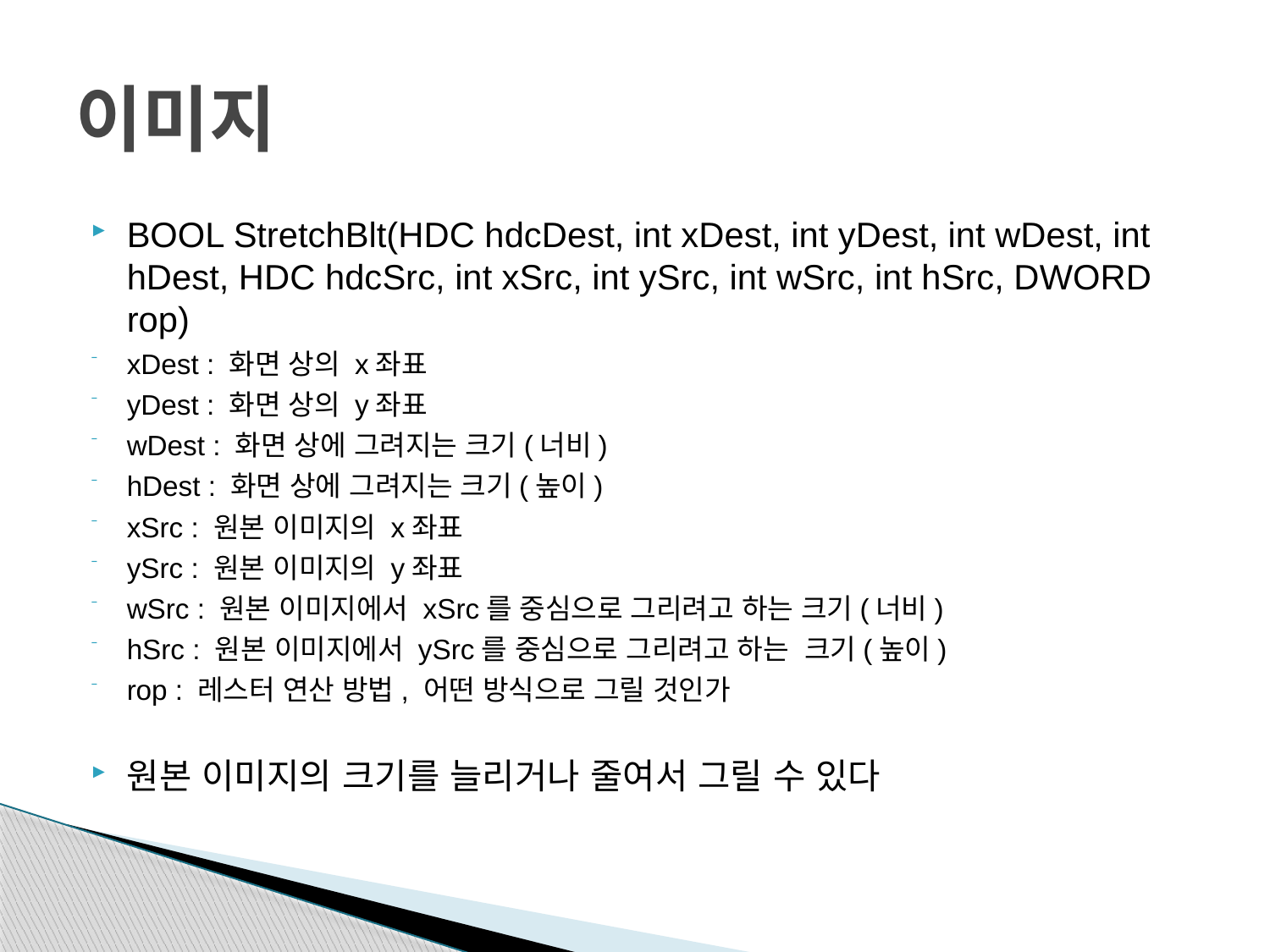

# 이미지
BOOL StretchBlt(HDC hdcDest, int xDest, int yDest, int wDest, int hDest, HDC hdcSrc, int xSrc, int ySrc, int wSrc, int hSrc, DWORD rop)
xDest : 화면 상의 x좌표
yDest : 화면 상의 y좌표
wDest : 화면 상에 그려지는 크기(너비)
hDest : 화면 상에 그려지는 크기(높이)
xSrc : 원본 이미지의 x좌표
ySrc : 원본 이미지의 y좌표
wSrc : 원본 이미지에서 xSrc를 중심으로 그리려고 하는 크기(너비)
hSrc : 원본 이미지에서 ySrc를 중심으로 그리려고 하는  크기(높이)
rop : 레스터 연산 방법, 어떤 방식으로 그릴 것인가

원본 이미지의 크기를 늘리거나 줄여서 그릴 수 있다